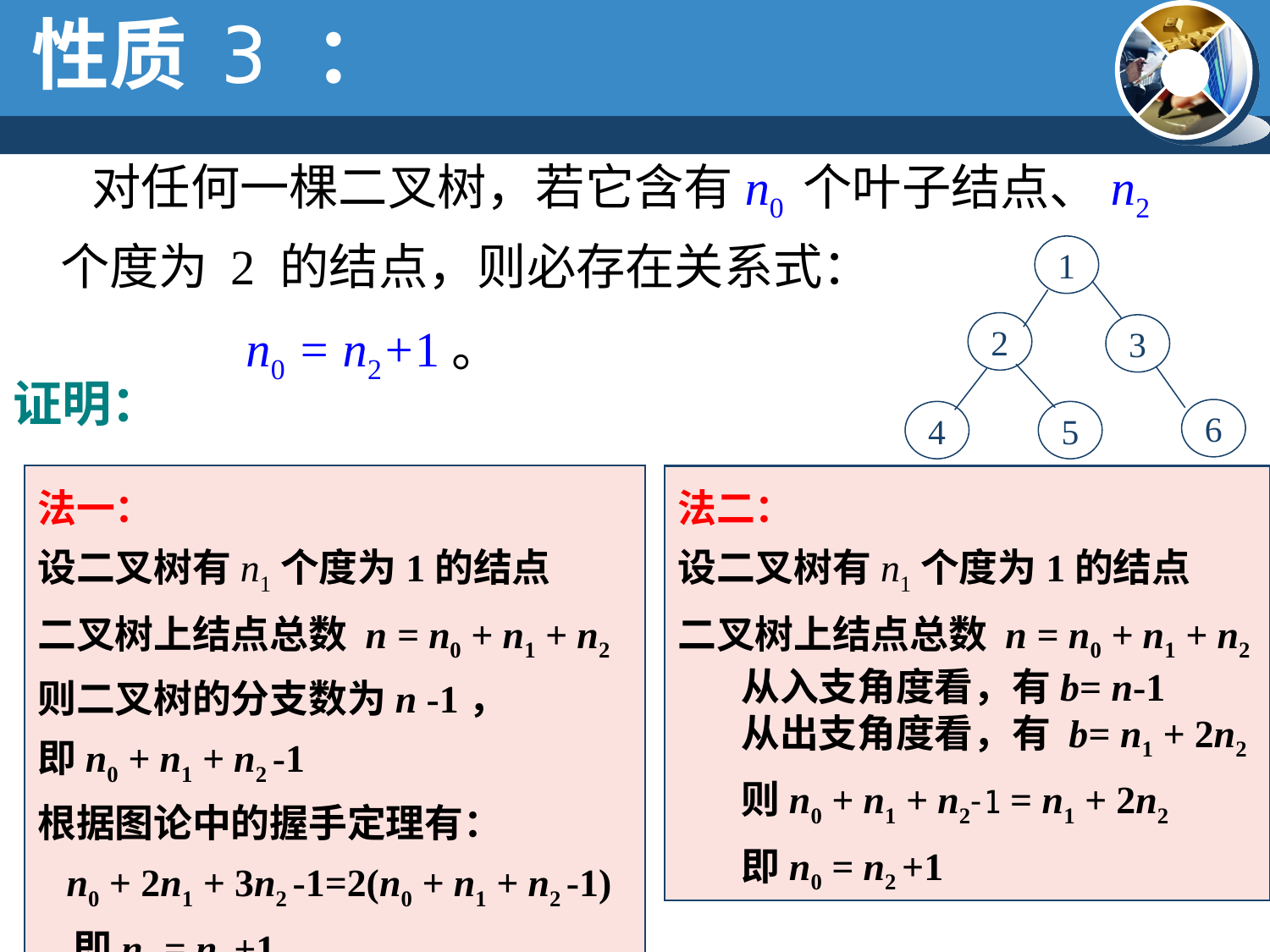

性质 3 ：
      对任何一棵二叉树，若它含有n0 个叶子结点、n2 个度为 2 的结点，则必存在关系式：
                   n0 = n2+1。
1

2
3

6
4
5
证明：
法一：
设二叉树有n1个度为1的结点
二叉树上结点总数 n = n0 + n1 + n2
则二叉树的分支数为n -1，
即n0 + n1 + n2 -1
根据图论中的握手定理有：
   n0 + 2n1 + 3n2 -1=2(n0 + n1 + n2 -1)
   即n0 = n2 +1
法二：
设二叉树有n1个度为1的结点
二叉树上结点总数 n = n0 + n1 + n2
从入支角度看，有b= n-1
从出支角度看，有 b= n1 + 2n2
则n0 + n1 + n2-1 = n1 + 2n2
即n0 = n2 +1